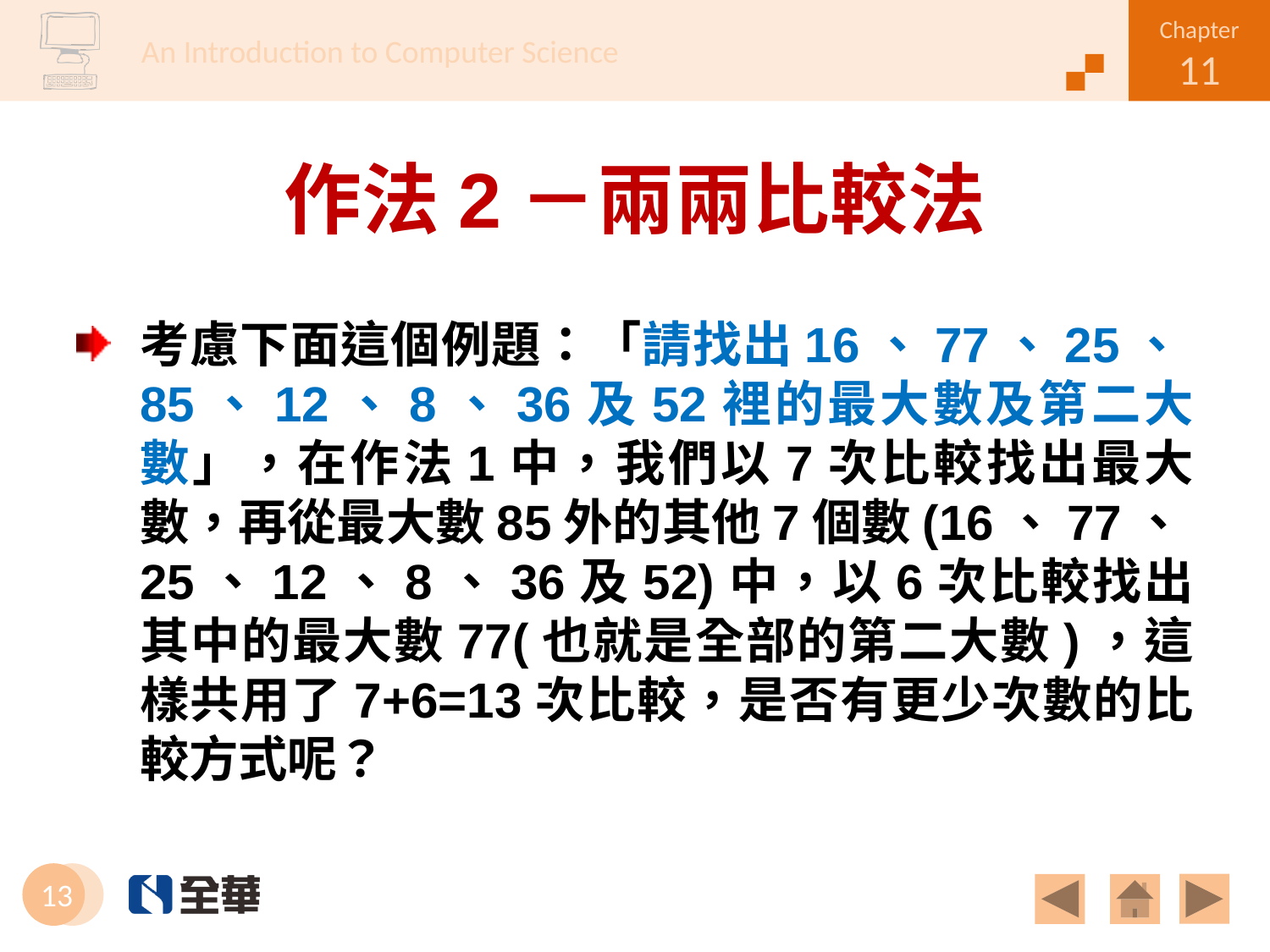

# 作法2－兩兩比較法
考慮下面這個例題：「請找出16、77、25、85、12、8、36及52裡的最大數及第二大數」，在作法1中，我們以7次比較找出最大數，再從最大數85外的其他7個數(16、77、25、12、8、36及52)中，以6次比較找出其中的最大數77(也就是全部的第二大數)，這樣共用了7+6=13次比較，是否有更少次數的比較方式呢？